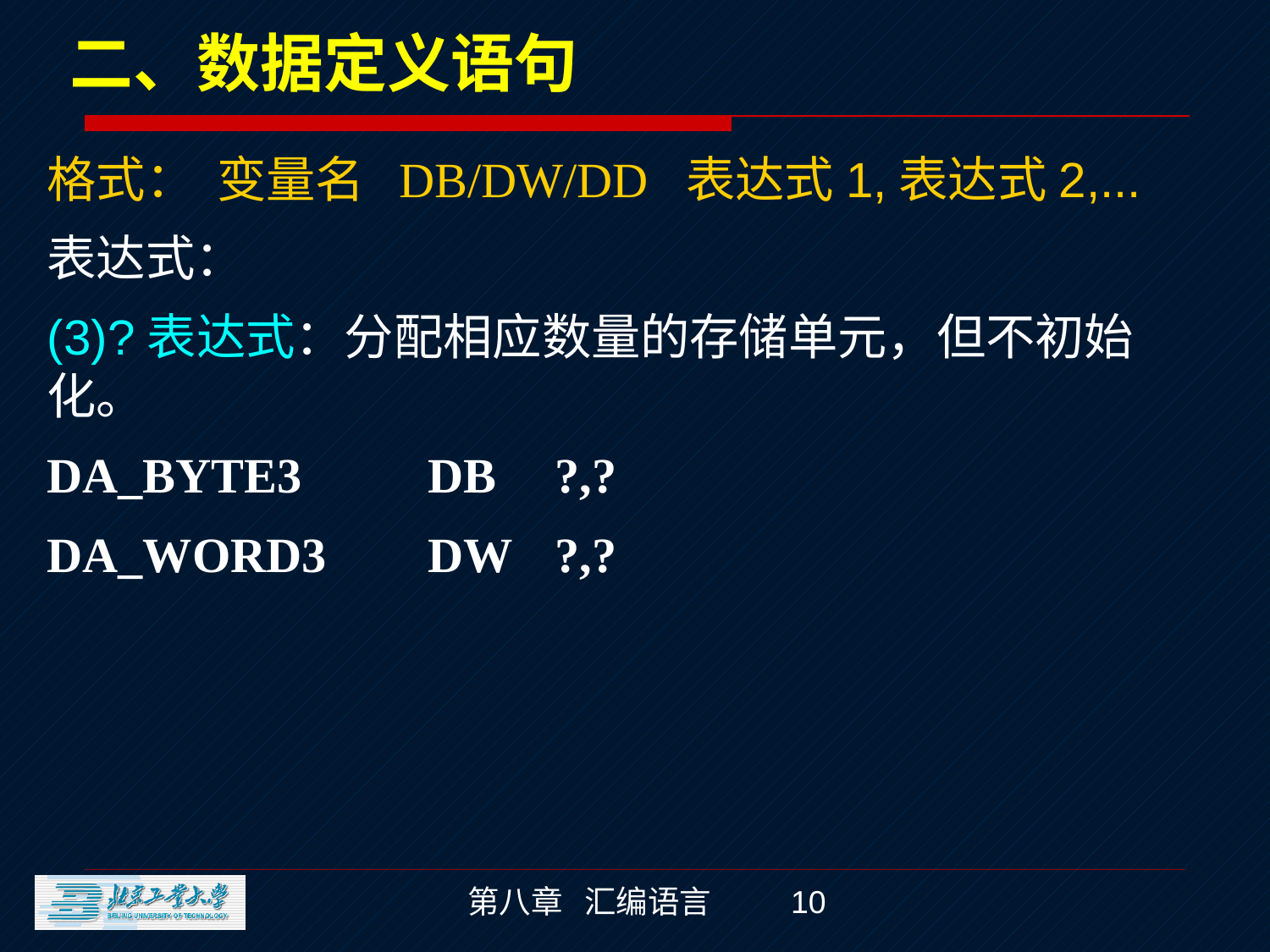

二、数据定义语句
格式：  变量名  DB/DW/DD  表达式1,表达式2,...
表达式：
(3)?表达式：分配相应数量的存储单元，但不初始化。
DA_BYTE3	DB	?,?
DA_WORD3	DW	?,?